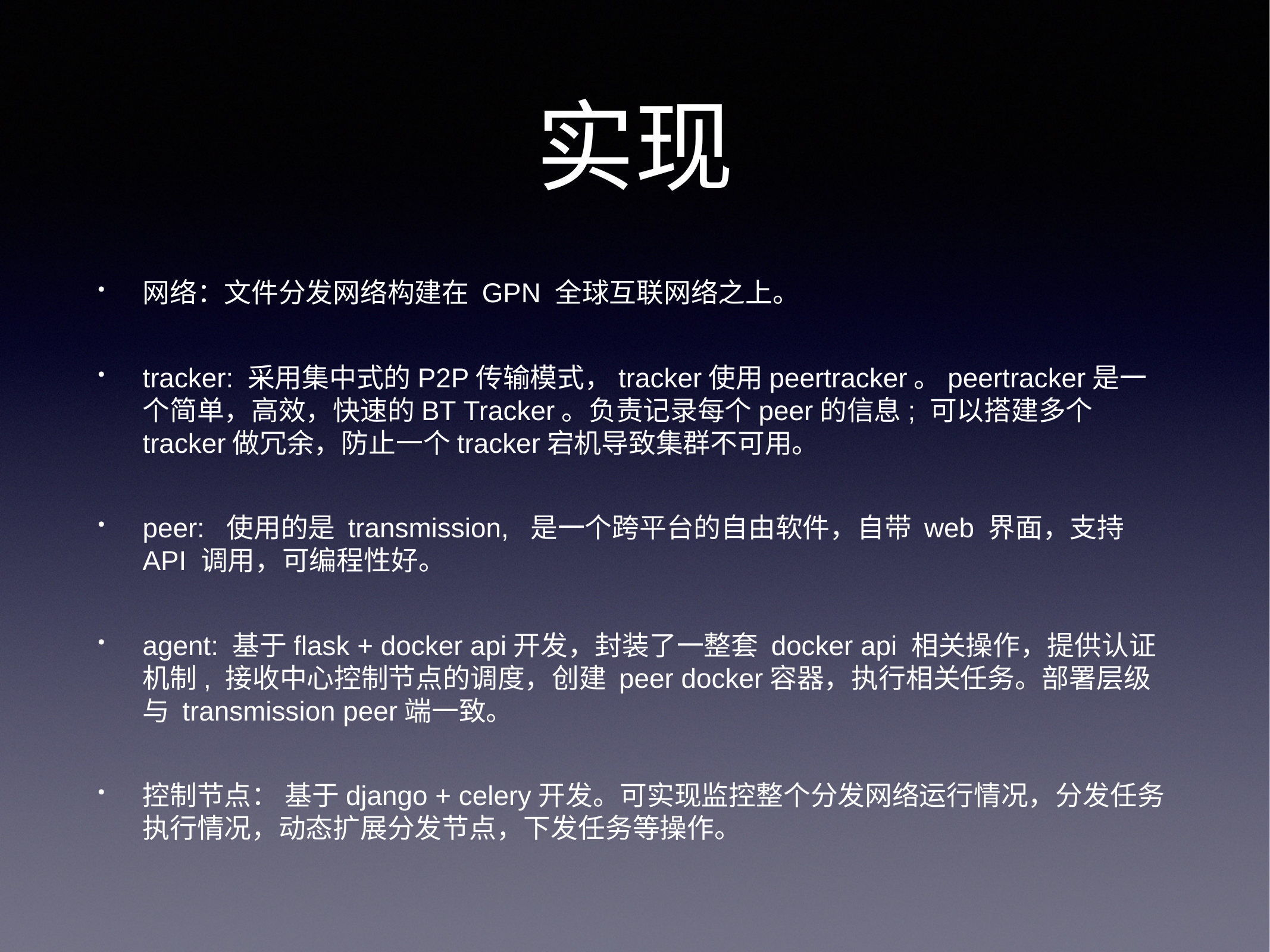

# 实现
网络：文件分发网络构建在 GPN 全球互联网络之上。
tracker: 采用集中式的P2P传输模式，tracker使用peertracker。peertracker是一个简单，高效，快速的BT Tracker。负责记录每个peer的信息; 可以搭建多个tracker做冗余，防止一个tracker宕机导致集群不可用。
peer:  使用的是 transmission,  是一个跨平台的自由软件，自带 web 界面，支持 API 调用，可编程性好。
agent: 基于flask + docker api开发，封装了一整套 docker api 相关操作，提供认证机制, 接收中心控制节点的调度，创建 peer docker容器，执行相关任务。部署层级与 transmission peer端一致。
控制节点： 基于django + celery开发。可实现监控整个分发网络运行情况，分发任务执行情况，动态扩展分发节点，下发任务等操作。